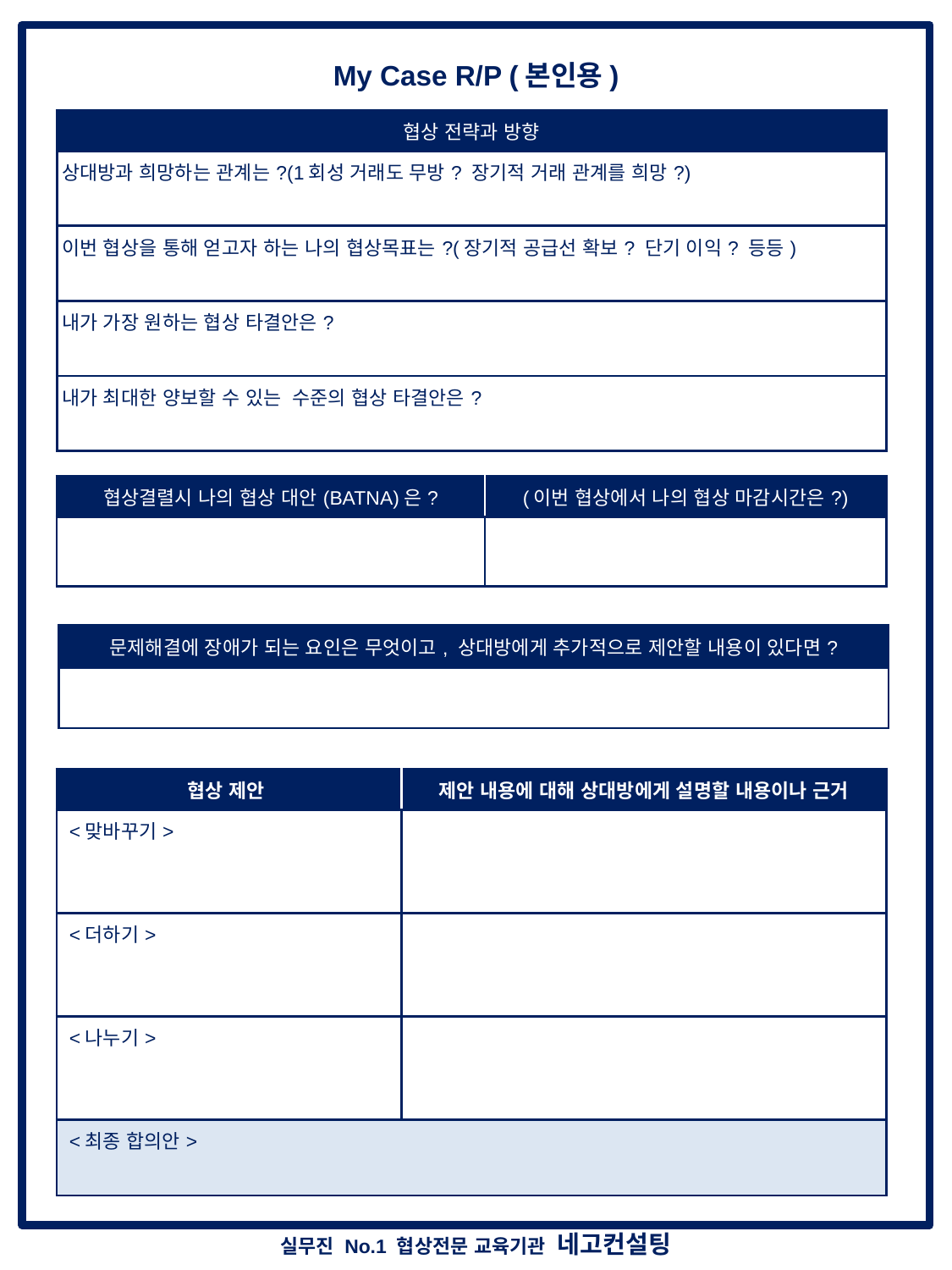

My Case R/P (본인용)
| 협상 전략과 방향 |
| --- |
| 상대방과 희망하는 관계는?(1회성 거래도 무방? 장기적 거래 관계를 희망?) |
| 이번 협상을 통해 얻고자 하는 나의 협상목표는?(장기적 공급선 확보? 단기 이익? 등등) |
| 내가 가장 원하는 협상 타결안은? |
| 내가 최대한 양보할 수 있는 수준의 협상 타결안은? |
| 협상결렬시 나의 협상 대안(BATNA)은? | (이번 협상에서 나의 협상 마감시간은?) |
| --- | --- |
|  |  |
| 문제해결에 장애가 되는 요인은 무엇이고, 상대방에게 추가적으로 제안할 내용이 있다면? |
| --- |
|  |
| 협상 제안 | 제안 내용에 대해 상대방에게 설명할 내용이나 근거 |
| --- | --- |
| <맞바꾸기> |  |
| <더하기> |  |
| <나누기> |  |
| <최종 합의안> |  |
실무진 No.1 협상전문 교육기관  네고컨설팅